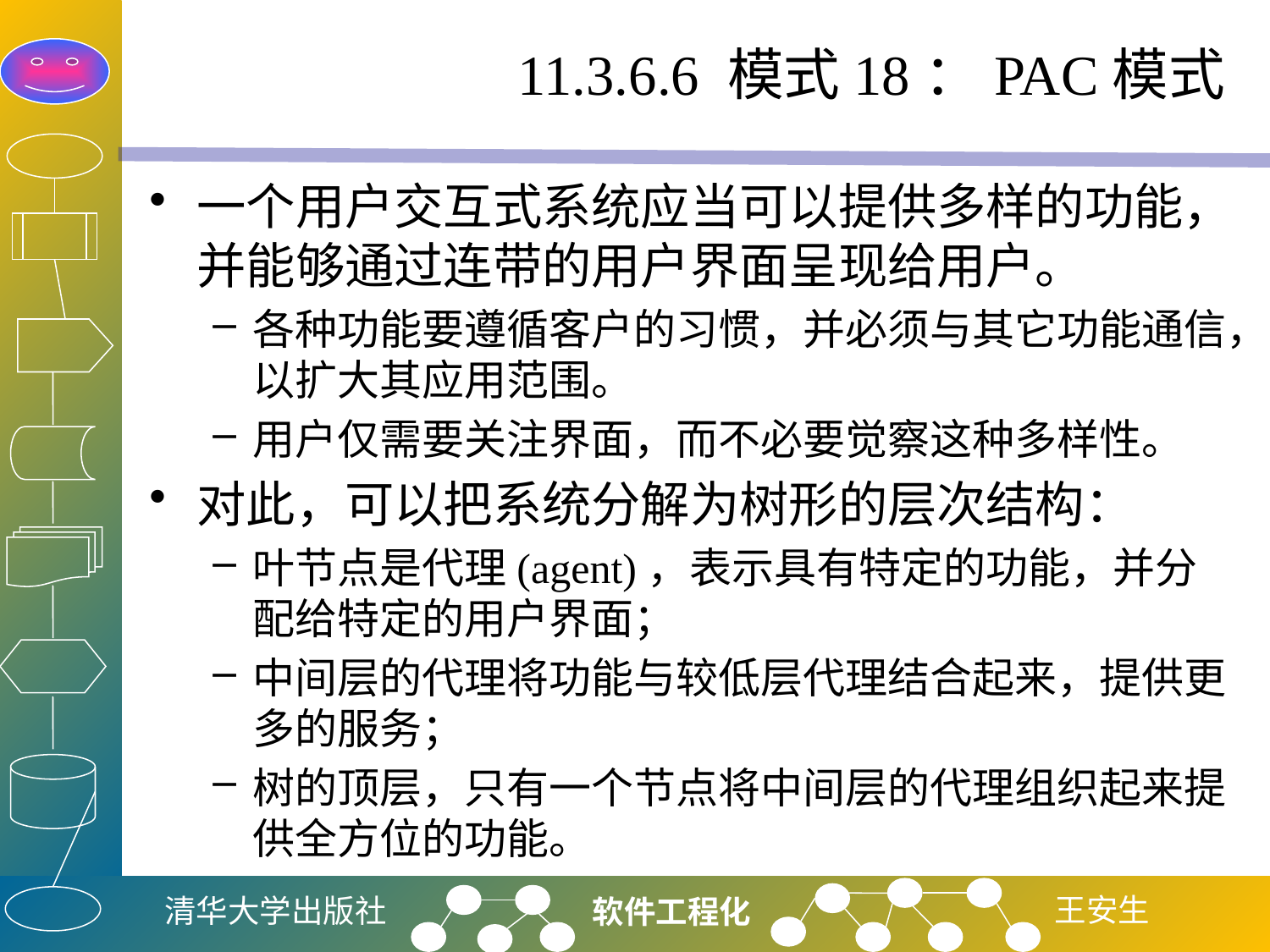

# 11.3.6.6 模式18：PAC模式
一个用户交互式系统应当可以提供多样的功能，并能够通过连带的用户界面呈现给用户。
各种功能要遵循客户的习惯，并必须与其它功能通信，以扩大其应用范围。
用户仅需要关注界面，而不必要觉察这种多样性。
对此，可以把系统分解为树形的层次结构：
叶节点是代理(agent)，表示具有特定的功能，并分配给特定的用户界面；
中间层的代理将功能与较低层代理结合起来，提供更多的服务；
树的顶层，只有一个节点将中间层的代理组织起来提供全方位的功能。